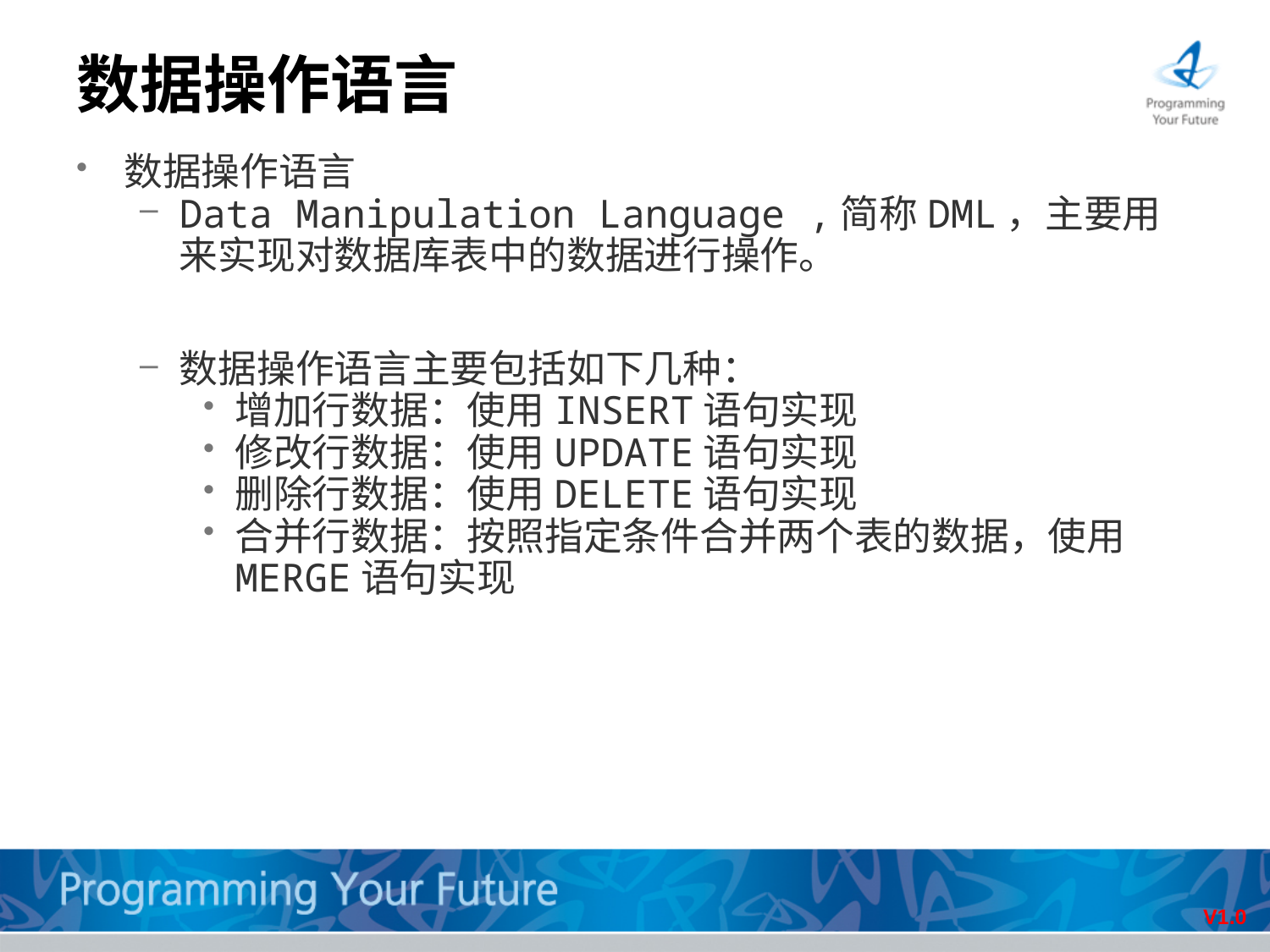

# 数据操作语言
数据操作语言
Data Manipulation Language ,简称DML，主要用来实现对数据库表中的数据进行操作。

数据操作语言主要包括如下几种：
增加行数据：使用INSERT语句实现
修改行数据：使用UPDATE语句实现
删除行数据：使用DELETE语句实现
合并行数据：按照指定条件合并两个表的数据，使用MERGE语句实现